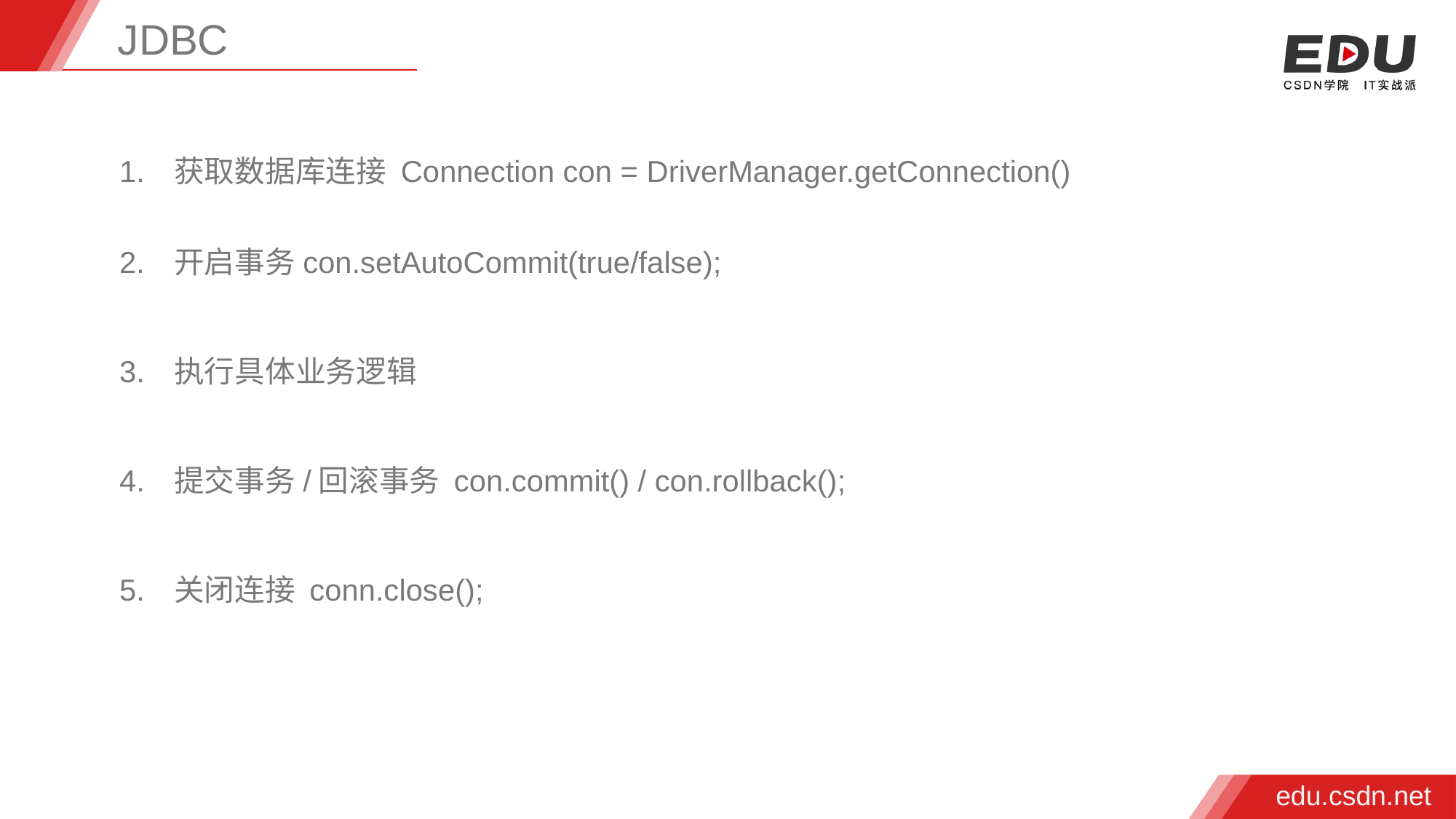

JDBC
获取数据库连接 Connection con = DriverManager.getConnection()
开启事务con.setAutoCommit(true/false);
执行具体业务逻辑

提交事务/回滚事务 con.commit() / con.rollback();
关闭连接 conn.close();
edu.csdn.net